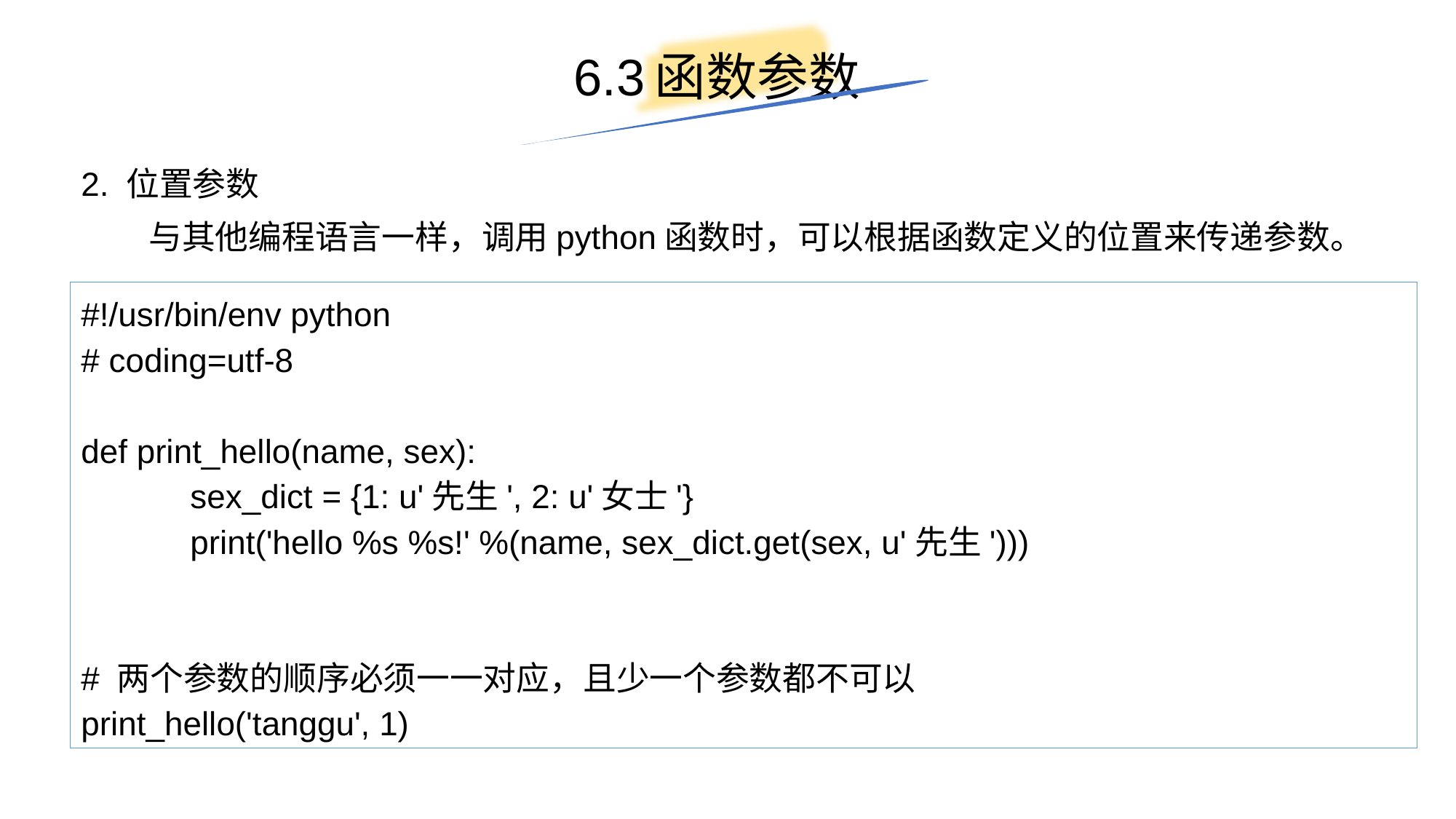

# 6.3函数参数

2. 位置参数
        与其他编程语言一样，调用python函数时，可以根据函数定义的位置来传递参数。
#!/usr/bin/env python
# coding=utf-8

def print_hello(name, sex):
	sex_dict = {1: u'先生', 2: u'女士'}
	print('hello %s %s!' %(name, sex_dict.get(sex, u'先生')))

# 两个参数的顺序必须一一对应，且少一个参数都不可以
print_hello('tanggu', 1)